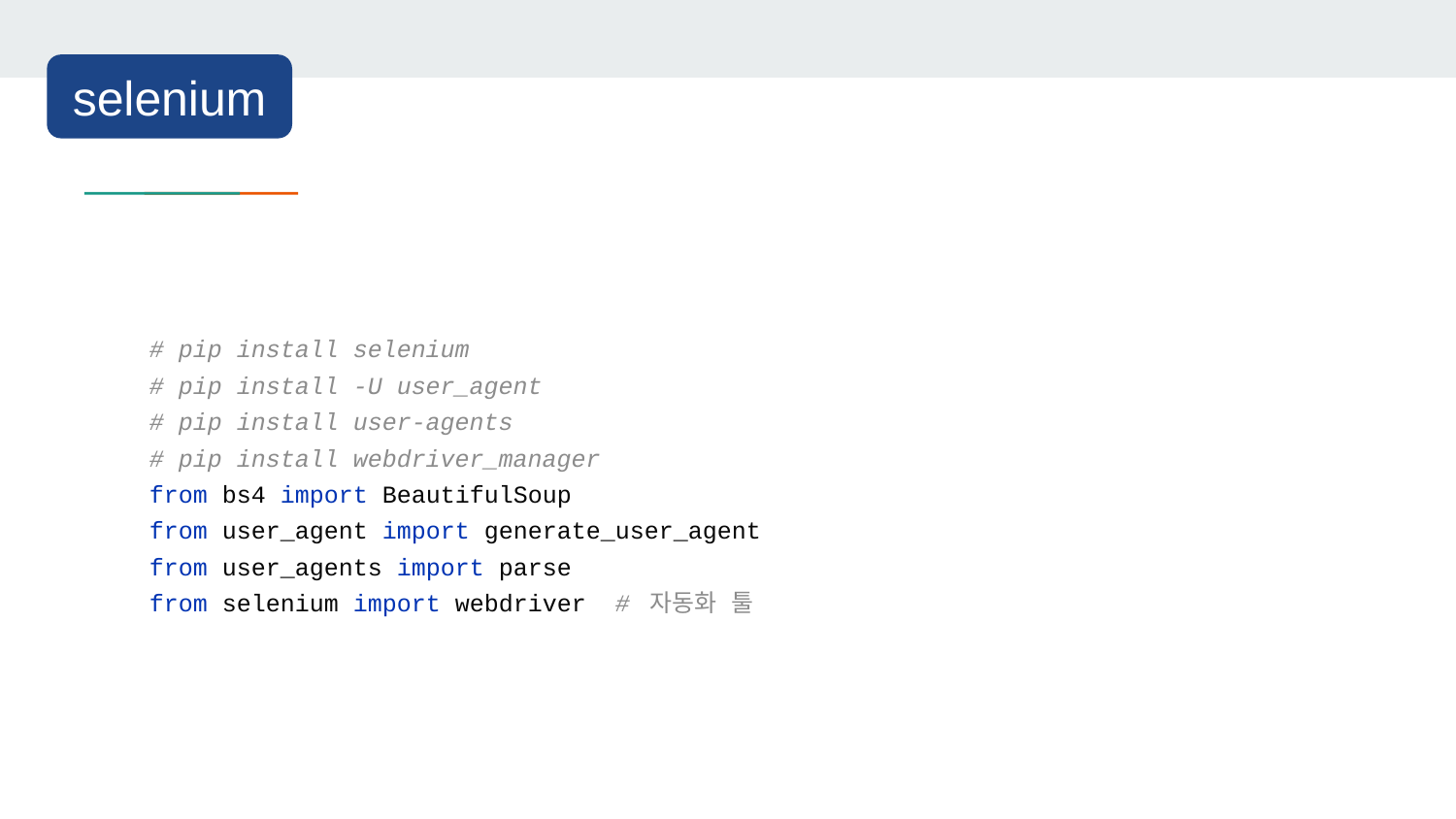

selenium
# pip install selenium
# pip install -U user_agent
# pip install user-agents
# pip install webdriver_manager
from bs4 import BeautifulSoup
from user_agent import generate_user_agent
from user_agents import parse
from selenium import webdriver  # 자동화 툴